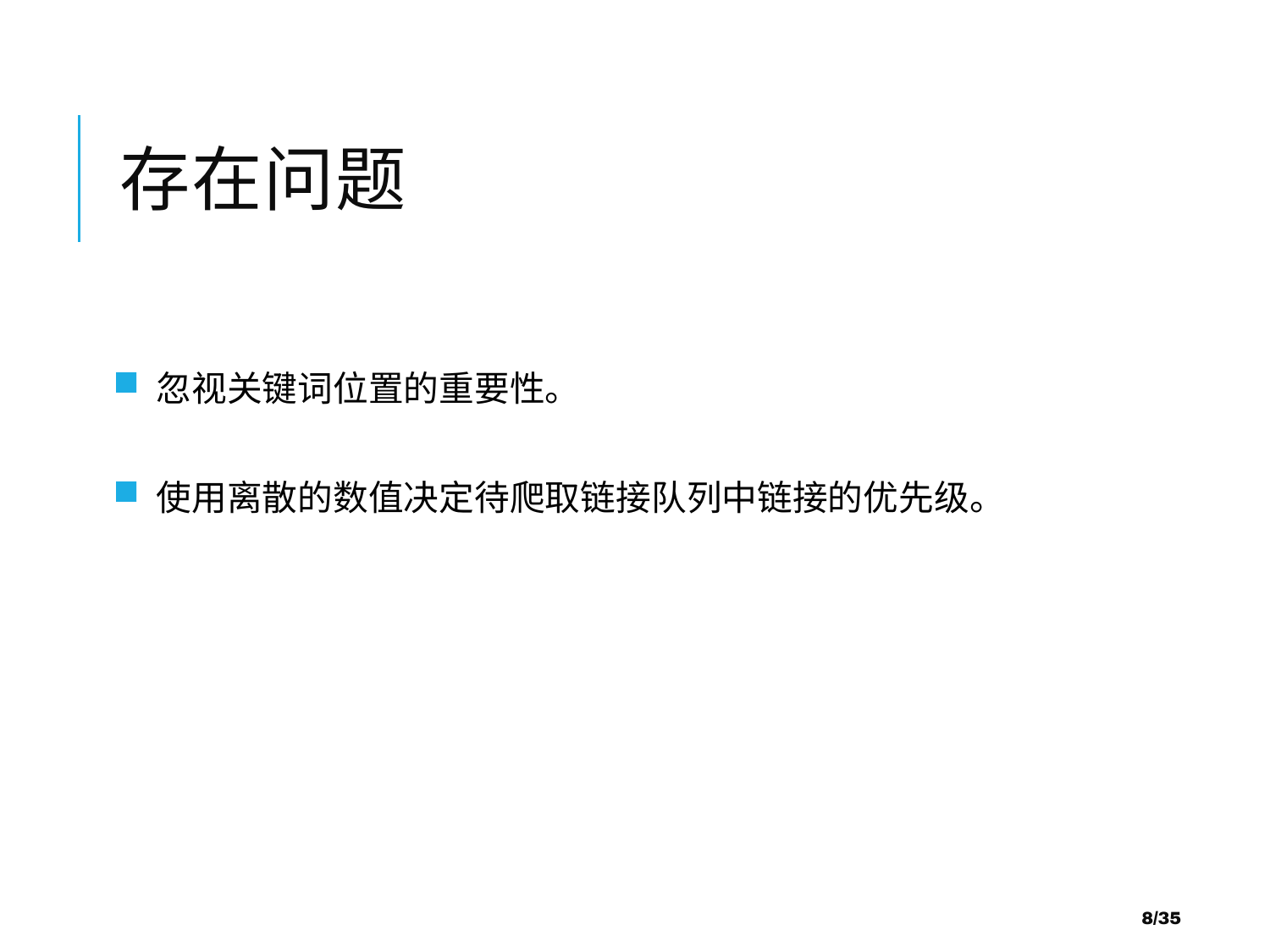

# 存在问题
 忽视关键词位置的重要性。
 使用离散的数值决定待爬取链接队列中链接的优先级。
8/35